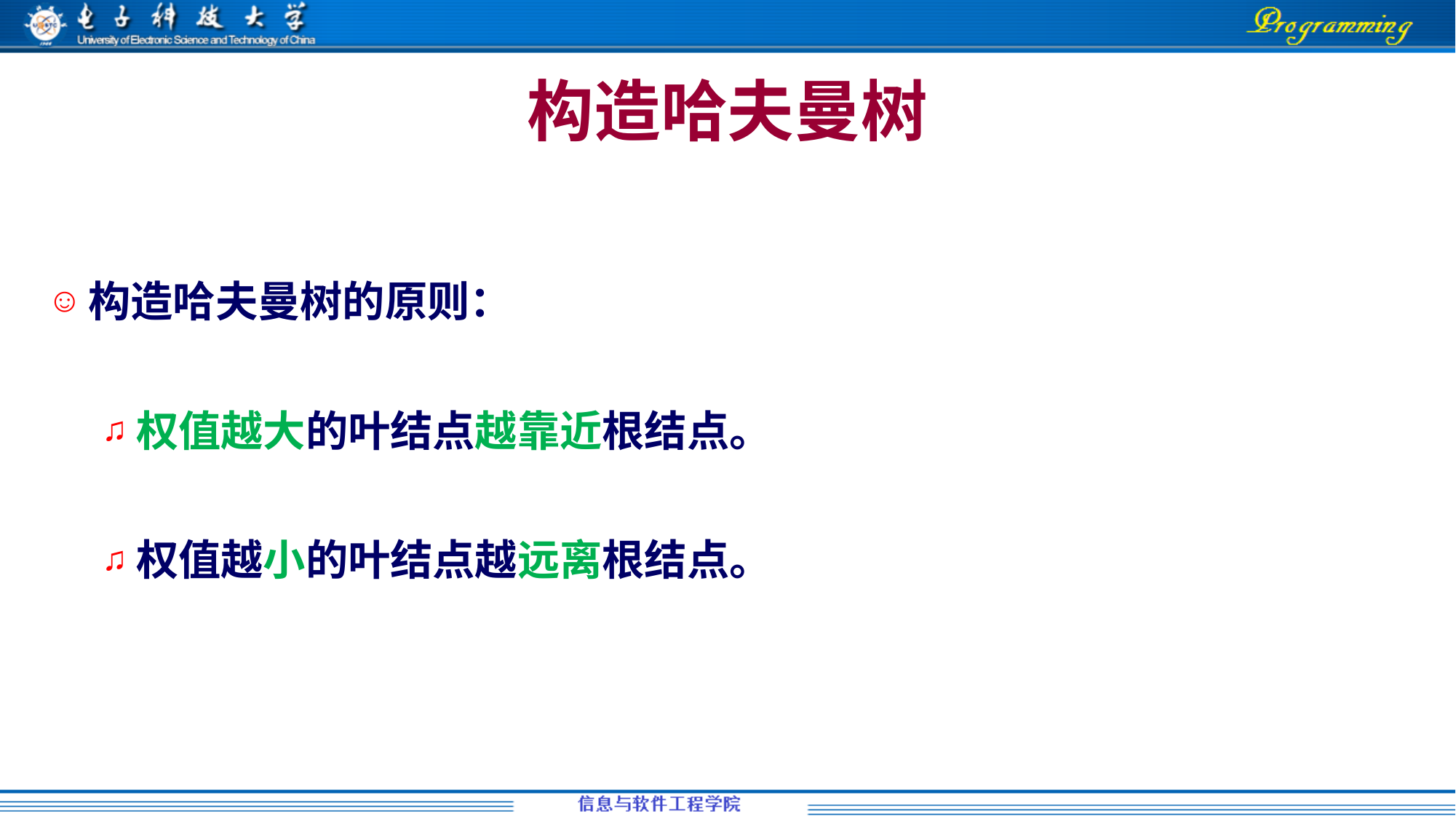

# 构造哈夫曼树
构造哈夫曼树的原则：
权值越大的叶结点越靠近根结点。
权值越小的叶结点越远离根结点。